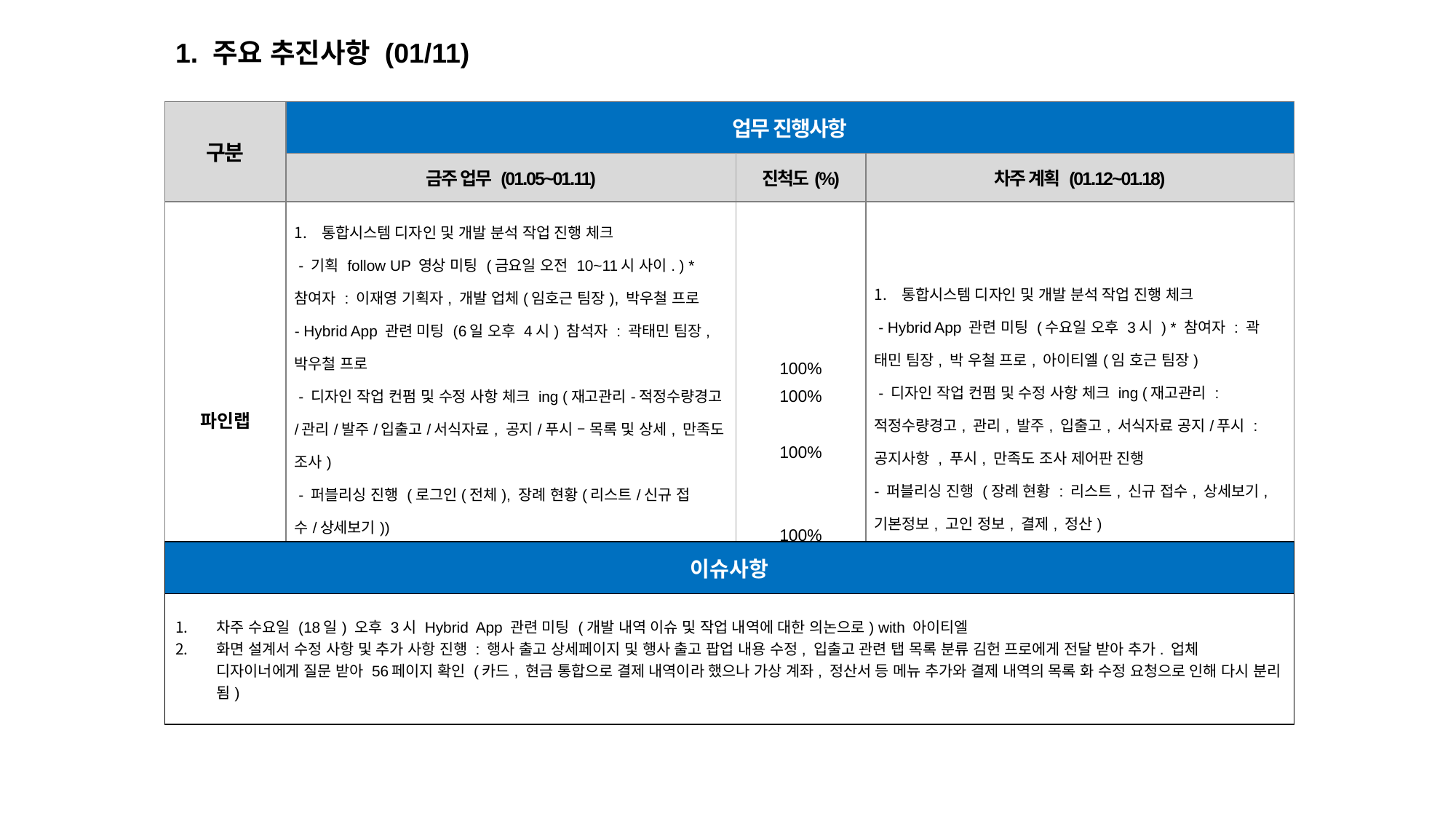

1. 주요 추진사항 (01/11)
| 구분 | 업무 진행사항 |  |  |
| --- | --- | --- | --- |
|  | 금주 업무 (01.05~01.11) | 진척도(%) | 차주 계획 (01.12~01.18) |
| 파인랩 | 통합시스템 디자인 및 개발 분석 작업 진행 체크 - 기획 follow UP 영상 미팅 (금요일 오전 10~11시 사이. ) \* 참여자 : 이재영 기획자, 개발 업체(임호근 팀장), 박우철 프로 - Hybrid App 관련 미팅 (6일 오후 4시) 참석자 : 곽태민 팀장, 박우철 프로 - 디자인 작업 컨펌 및 수정 사항 체크 ing (재고관리-적정수량경고/관리/발주/입출고/서식자료, 공지/푸시 – 목록 및 상세, 만족도 조사) - 퍼블리싱 진행 (로그인(전체), 장례 현황(리스트/신규 접수/상세보기)) - 개발 구조 설계 및 DB 데이터 분석 ( 품목관리 – 매입, 자체용품 : 송성백 차장 작성. Database table (테스트 서버) 등록 | 100% 100% 100% 100% 100% | 통합시스템 디자인 및 개발 분석 작업 진행 체크 - Hybrid App 관련 미팅 (수요일 오후 3시 ) \* 참여자 : 곽 태민 팀장, 박 우철 프로, 아이티엘(임 호근 팀장) - 디자인 작업 컨펌 및 수정 사항 체크 ing (재고관리 : 적정수량경고, 관리, 발주, 입출고, 서식자료 공지/푸시 : 공지사항 , 푸시, 만족도 조사 제어판 진행 - 퍼블리싱 진행 (장례 현황 : 리스트, 신규 접수, 상세보기, 기본정보, 고인 정보, 결제, 정산) - 개발 : 로그인/로그아웃 기능 개발 |
| 이슈사항 |
| --- |
| 차주 수요일 (18일) 오후 3시 Hybrid App 관련 미팅 (개발 내역 이슈 및 작업 내역에 대한 의논으로) with 아이티엘 화면 설계서 수정 사항 및 추가 사항 진행 : 행사 출고 상세페이지 및 행사 출고 팝업 내용 수정, 입출고 관련 탭 목록 분류 김헌 프로에게 전달 받아 추가. 업체 디자이너에게 질문 받아 56페이지 확인 (카드, 현금 통합으로 결제 내역이라 했으나 가상 계좌, 정산서 등 메뉴 추가와 결제 내역의 목록 화 수정 요청으로 인해 다시 분리 됨) |